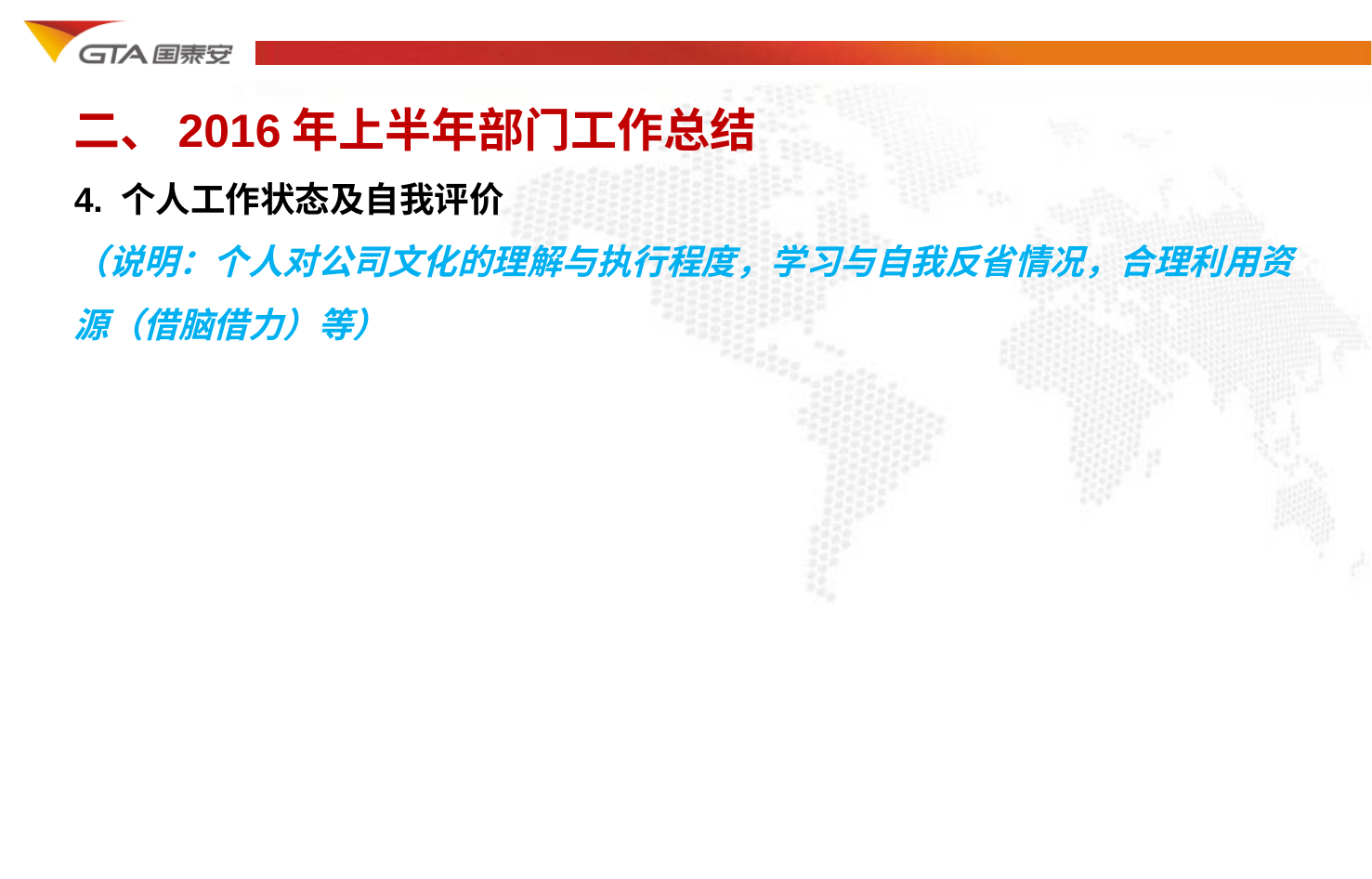

二、2016年上半年部门工作总结
4. 个人工作状态及自我评价
（说明：个人对公司文化的理解与执行程度，学习与自我反省情况，合理利用资源（借脑借力）等）